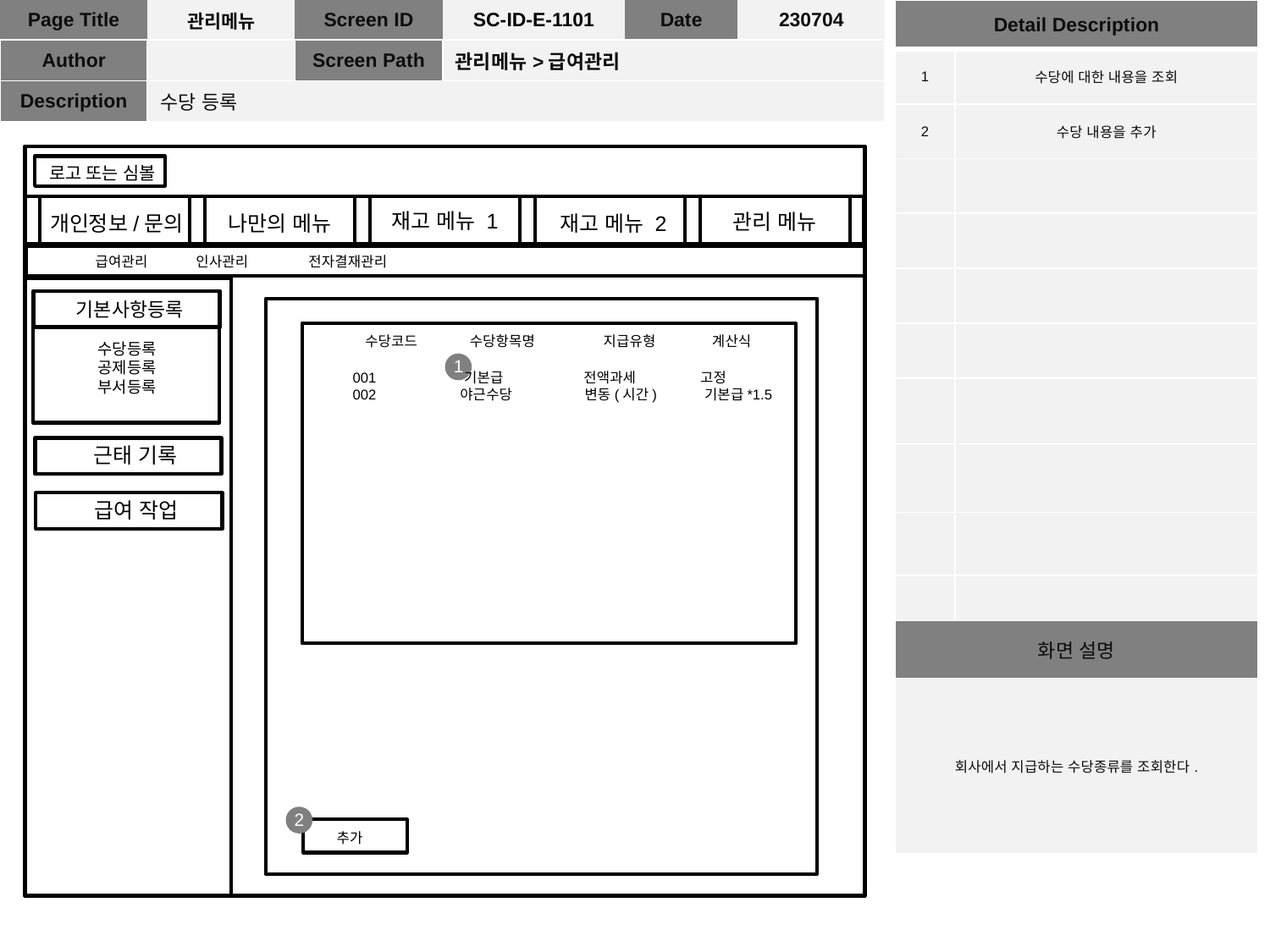

| Page Title | 관리메뉴 | Screen ID | SC-ID-E-1101 | Date | 230704 |
| --- | --- | --- | --- | --- | --- |
| Author |  | Screen Path | 관리메뉴>급여관리 |  |  |
| Description | 수당 등록 |  |  |  |  |
| Detail Description |  |
| --- | --- |
| 1 | 수당에 대한 내용을 조회 |
| 2 | 수당 내용을 추가 |
|  |  |
|  |  |
|  |  |
|  |  |
|  |  |
|  |  |
|  |  |
|  |  |
| 화면 설명 |  |
| 회사에서 지급하는 수당종류를 조회한다. |  |

로고 또는 심볼

재고 메뉴 1
관리 메뉴
나만의 메뉴
재고 메뉴 2
개인정보/문의

급여관리            인사관리               전자결재관리

기본사항등록

수당코드             수당항목명                 지급유형              계산식
수당등록
공제등록
부서등록
1

 001                     기본급                    전액과세                고정
 002                    야근수당                  변동(시간)           기본급*1.5
근태 기록

급여 작업

2

추가